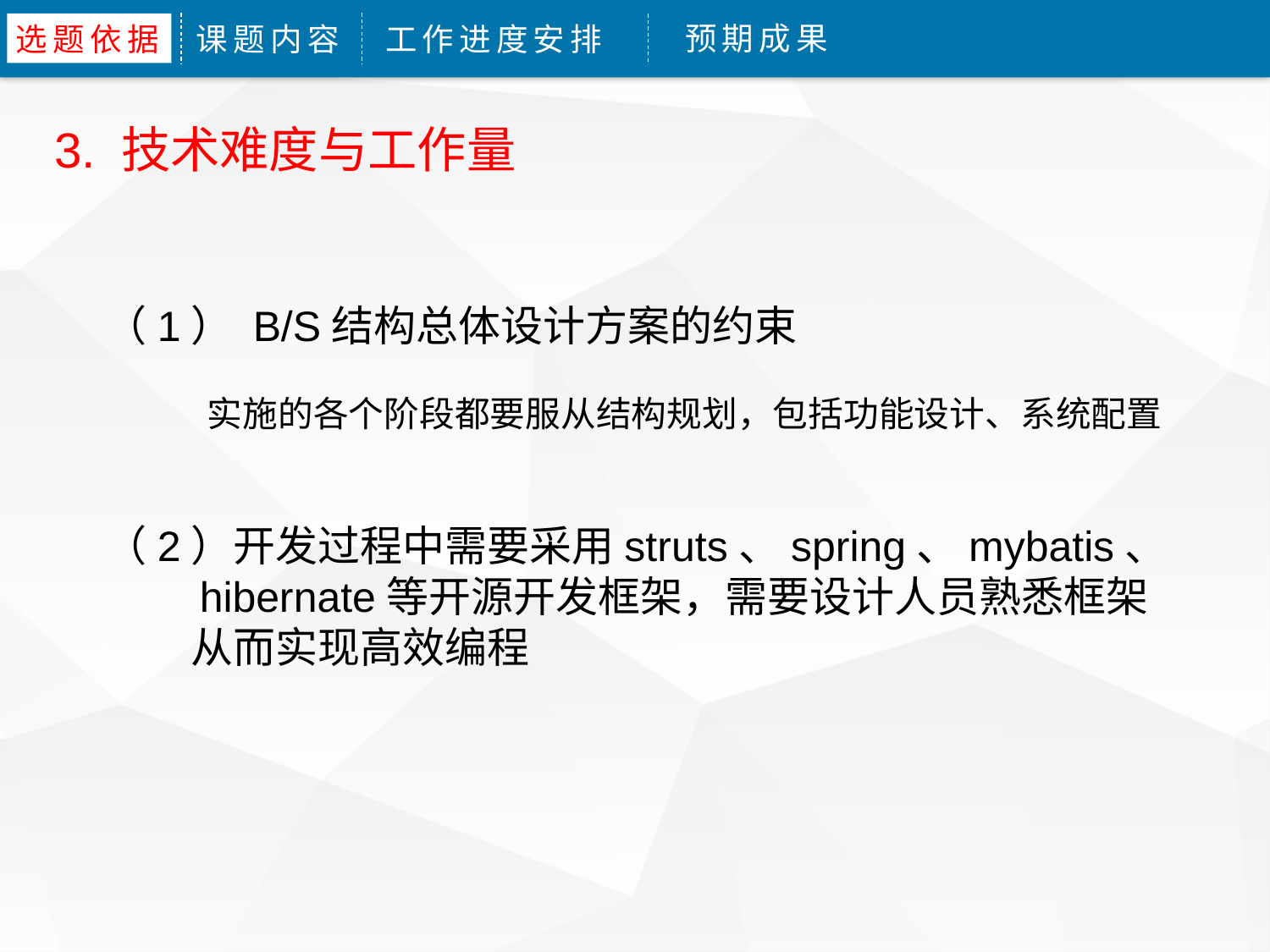

预期成果
选题依据
课题内容
工作进度安排

3. 技术难度与工作量
（1） B/S结构总体设计方案的约束

            实施的各个阶段都要服从结构规划，包括功能设计、系统配置

（2）开发过程中需要采用struts、spring、mybatis、
        hibernate等开源开发框架，需要设计人员熟悉框架
        从而实现高效编程